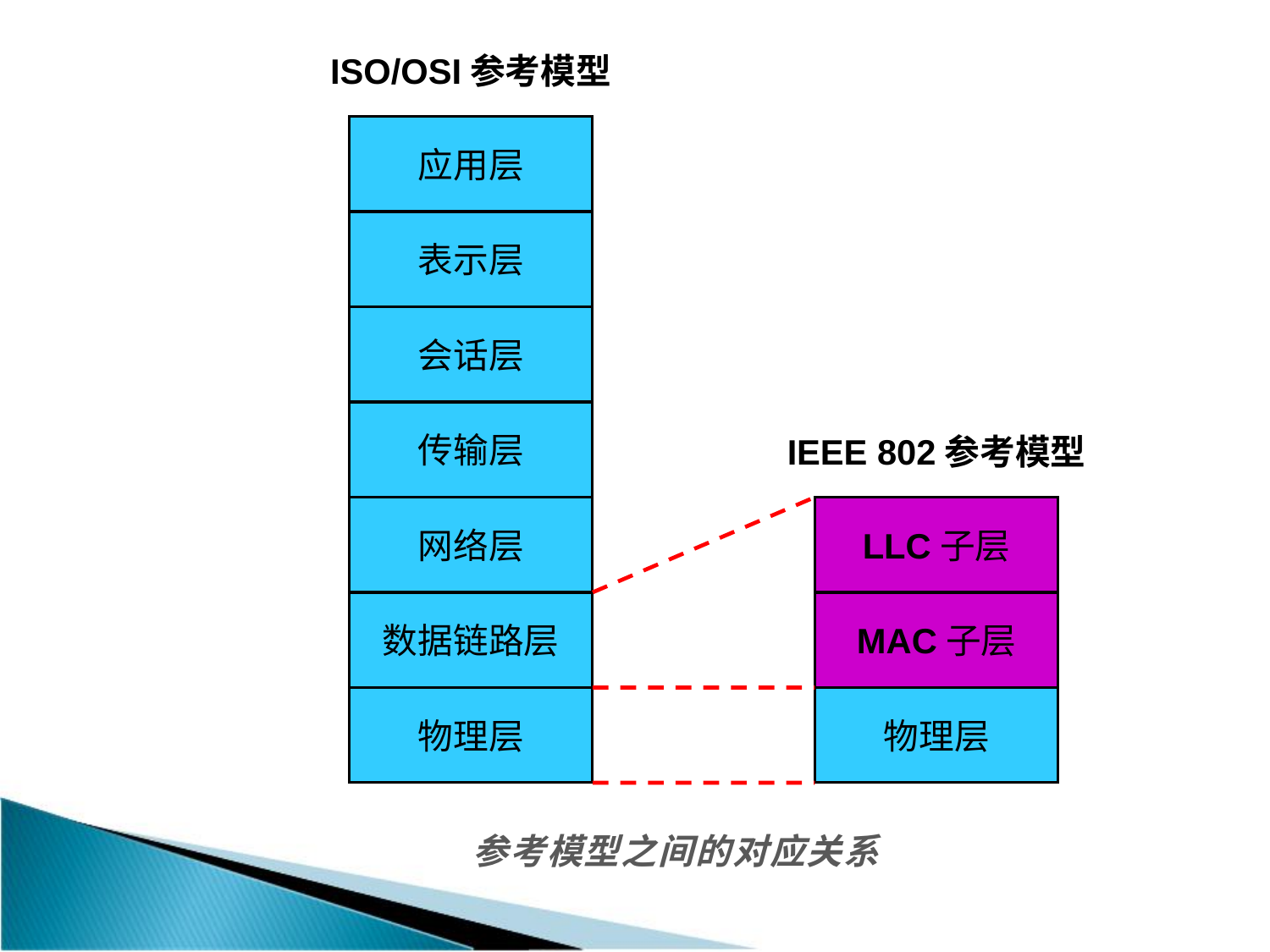

ISO/OSI参考模型
应用层
表示层
会话层
传输层
IEEE 802参考模型
网络层

LLC子层
数据链路层
MAC子层
物理层

物理层

参考模型之间的对应关系